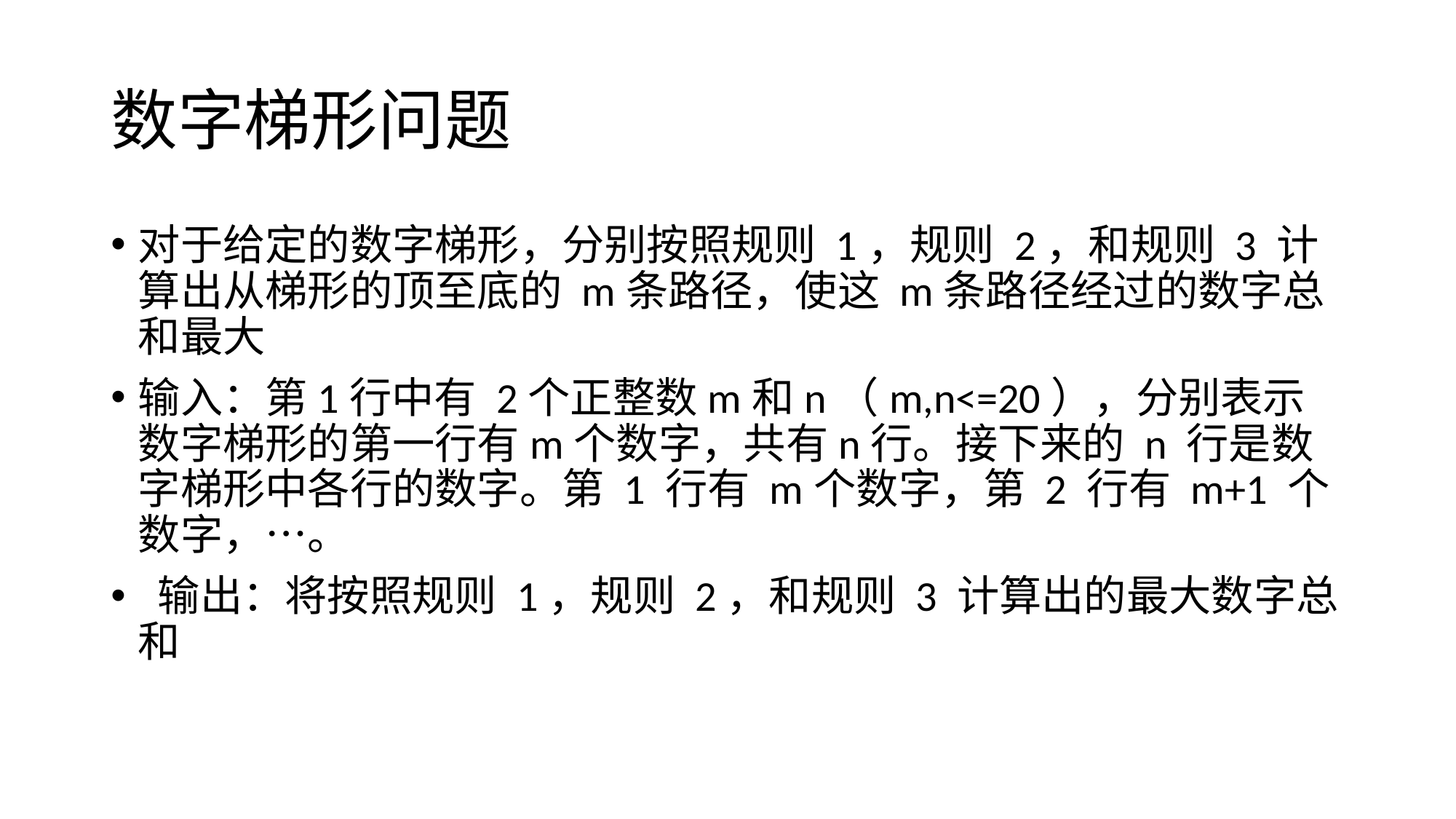

# 数字梯形问题
对于给定的数字梯形，分别按照规则 1，规则 2，和规则 3 计算出从梯形的顶至底的 m条路径，使这 m条路径经过的数字总和最大
输入：第1行中有 2个正整数m和n（m,n<=20），分别表示数字梯形的第一行有m个数字，共有n行。接下来的 n 行是数字梯形中各行的数字。第 1 行有 m个数字，第 2 行有 m+1 个数字，…。
 输出：将按照规则 1，规则 2，和规则 3 计算出的最大数字总和